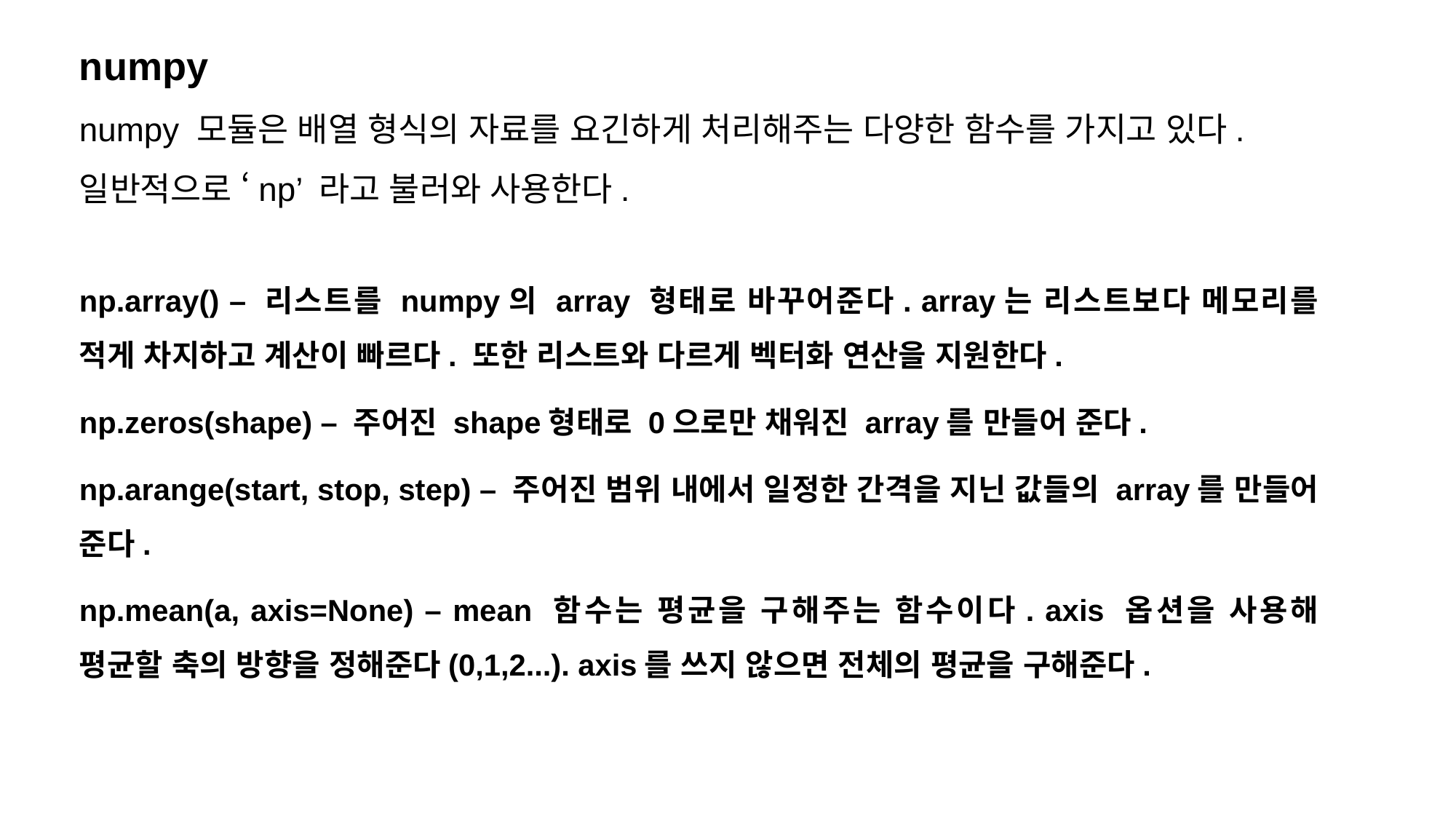

numpy
numpy 모듈은 배열 형식의 자료를 요긴하게 처리해주는 다양한 함수를 가지고 있다. 일반적으로 ‘np’ 라고 불러와 사용한다.
np.array() – 리스트를 numpy의 array 형태로 바꾸어준다. array는 리스트보다 메모리를 적게 차지하고 계산이 빠르다. 또한 리스트와 다르게 벡터화 연산을 지원한다.
np.zeros(shape) – 주어진 shape형태로 0으로만 채워진 array를 만들어 준다.
np.arange(start, stop, step) – 주어진 범위 내에서 일정한 간격을 지닌 값들의 array를 만들어 준다.
np.mean(a, axis=None) – mean 함수는 평균을 구해주는 함수이다. axis 옵션을 사용해 평균할 축의 방향을 정해준다(0,1,2...). axis를 쓰지 않으면 전체의 평균을 구해준다.